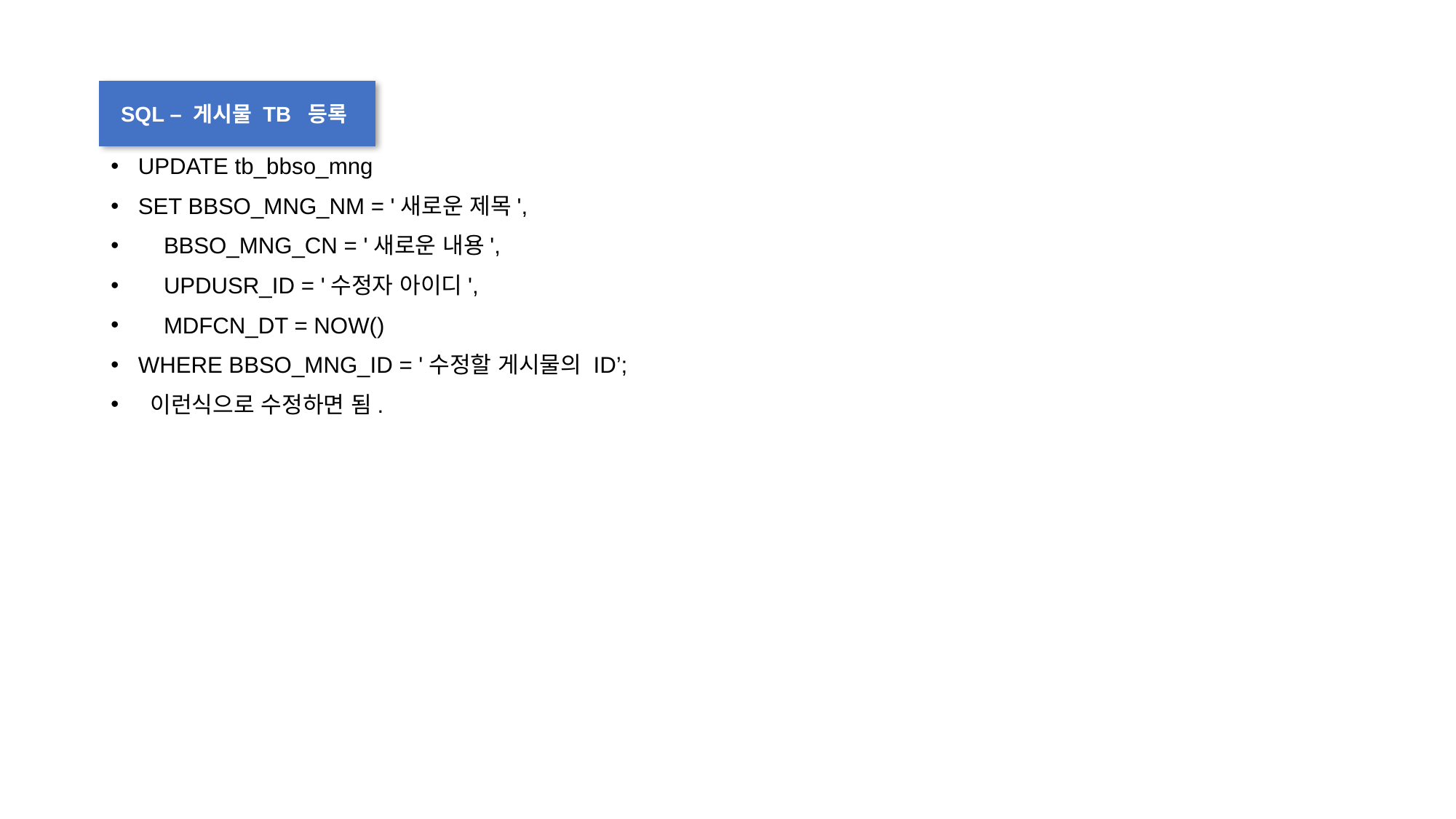

SQL – 게시물 TB  등록
UPDATE tb_bbso_mng
SET BBSO_MNG_NM = '새로운 제목',
    BBSO_MNG_CN = '새로운 내용',
    UPDUSR_ID = '수정자 아이디',
    MDFCN_DT = NOW()
WHERE BBSO_MNG_ID = '수정할 게시물의 ID’;
 이런식으로 수정하면 됨.